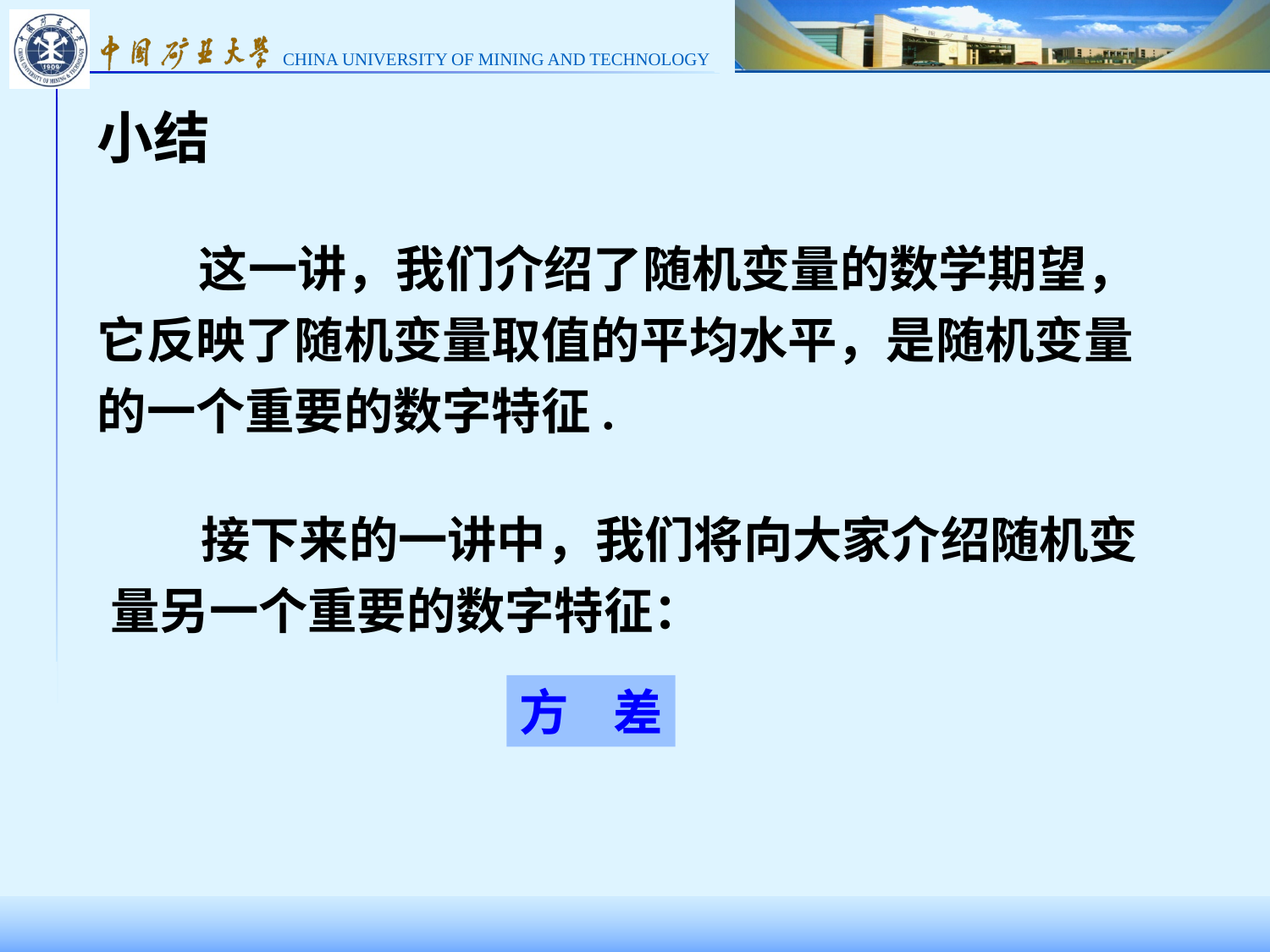

小结
        这一讲，我们介绍了随机变量的数学期望，它反映了随机变量取值的平均水平，是随机变量的一个重要的数字特征.
       接下来的一讲中，我们将向大家介绍随机变量另一个重要的数字特征：
方    差